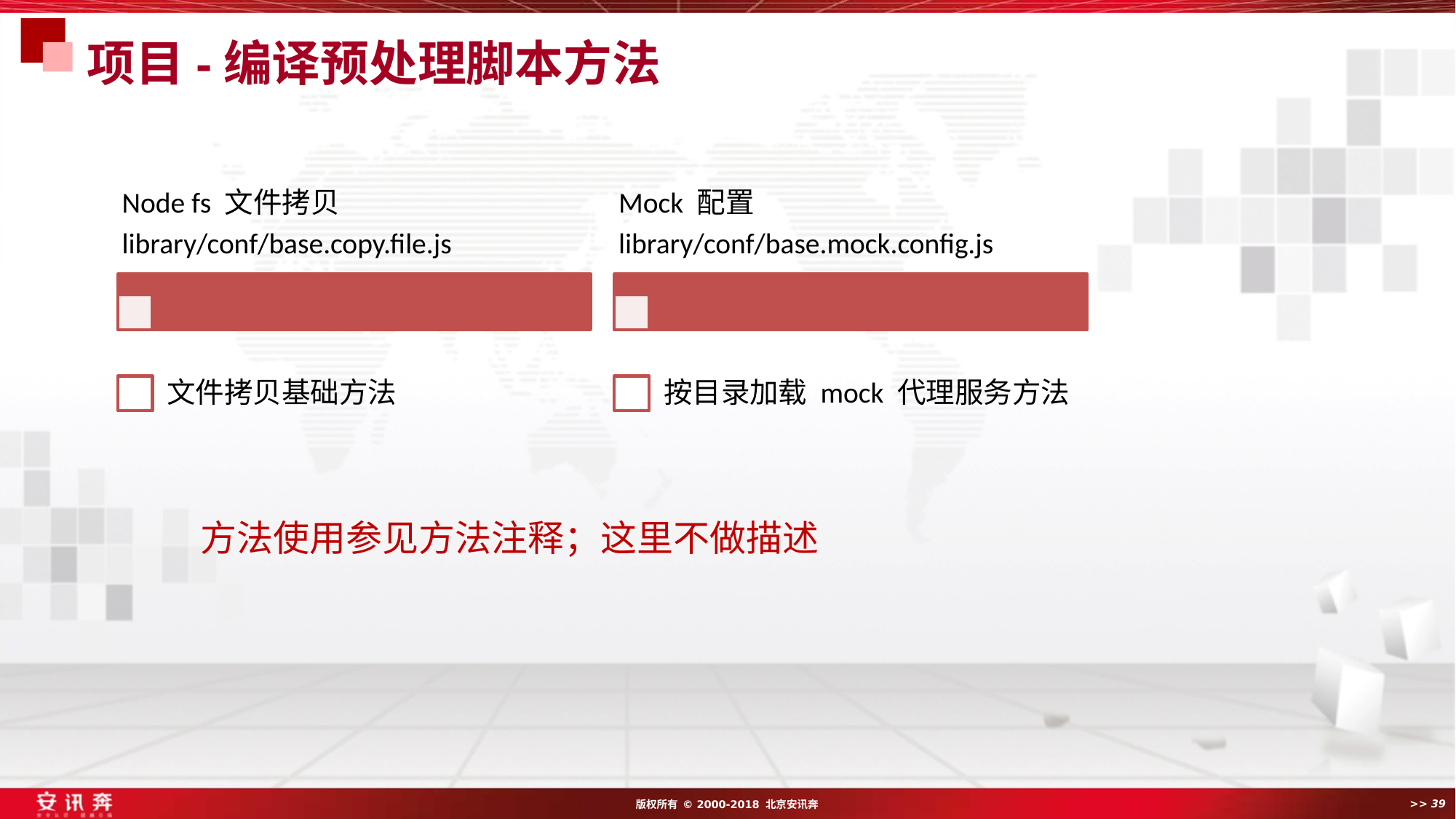

项目-编译预处理脚本方法
Node fs 文件拷贝
library/conf/base.copy.file.js
文件拷贝基础方法
Mock 配置
library/conf/base.mock.config.js
按目录加载 mock 代理服务方法
方法使用参见方法注释；这里不做描述